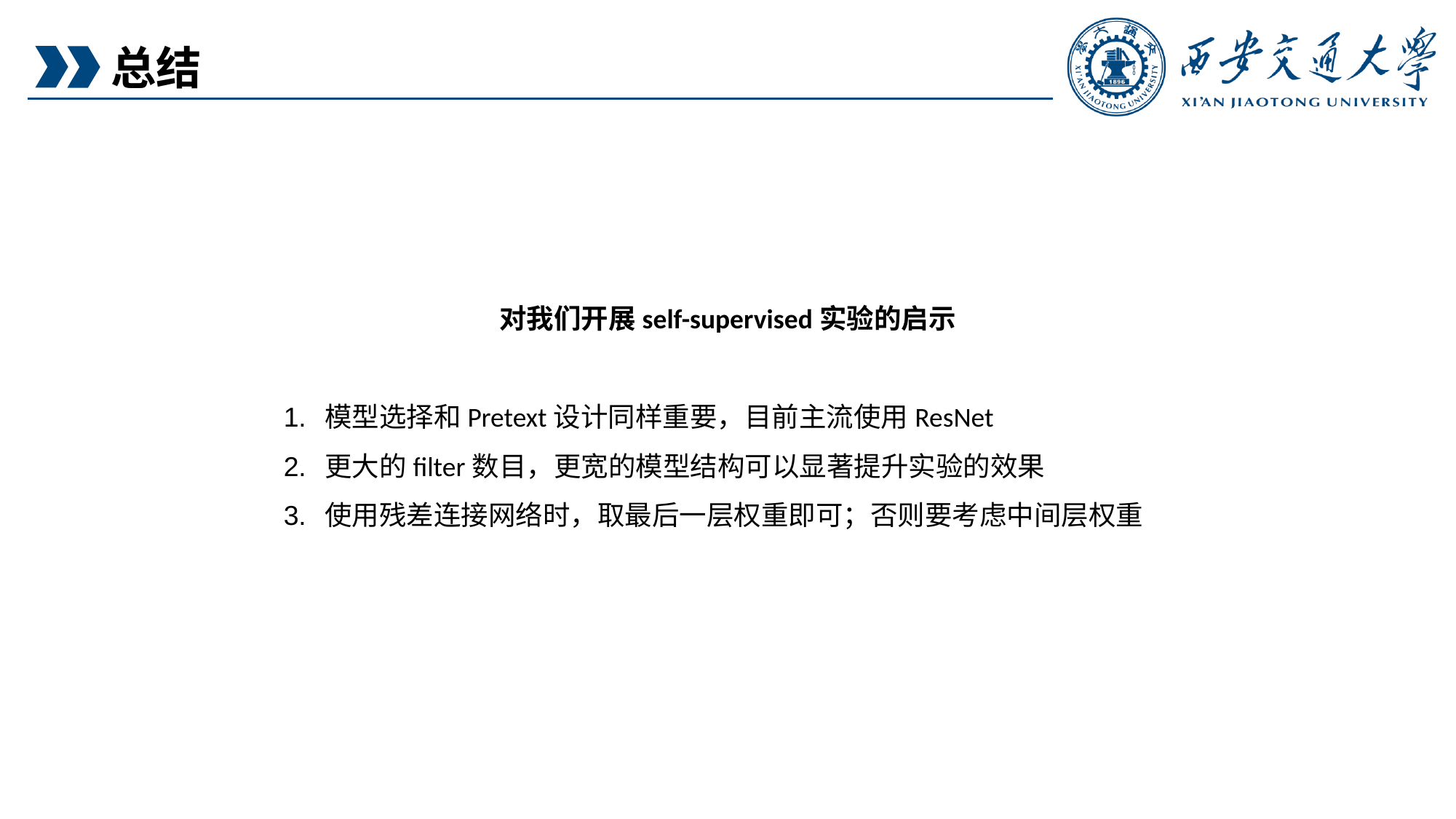

总结

对我们开展self-supervised实验的启示

模型选择和Pretext设计同样重要，目前主流使用ResNet
更大的filter数目，更宽的模型结构可以显著提升实验的效果
使用残差连接网络时，取最后一层权重即可；否则要考虑中间层权重